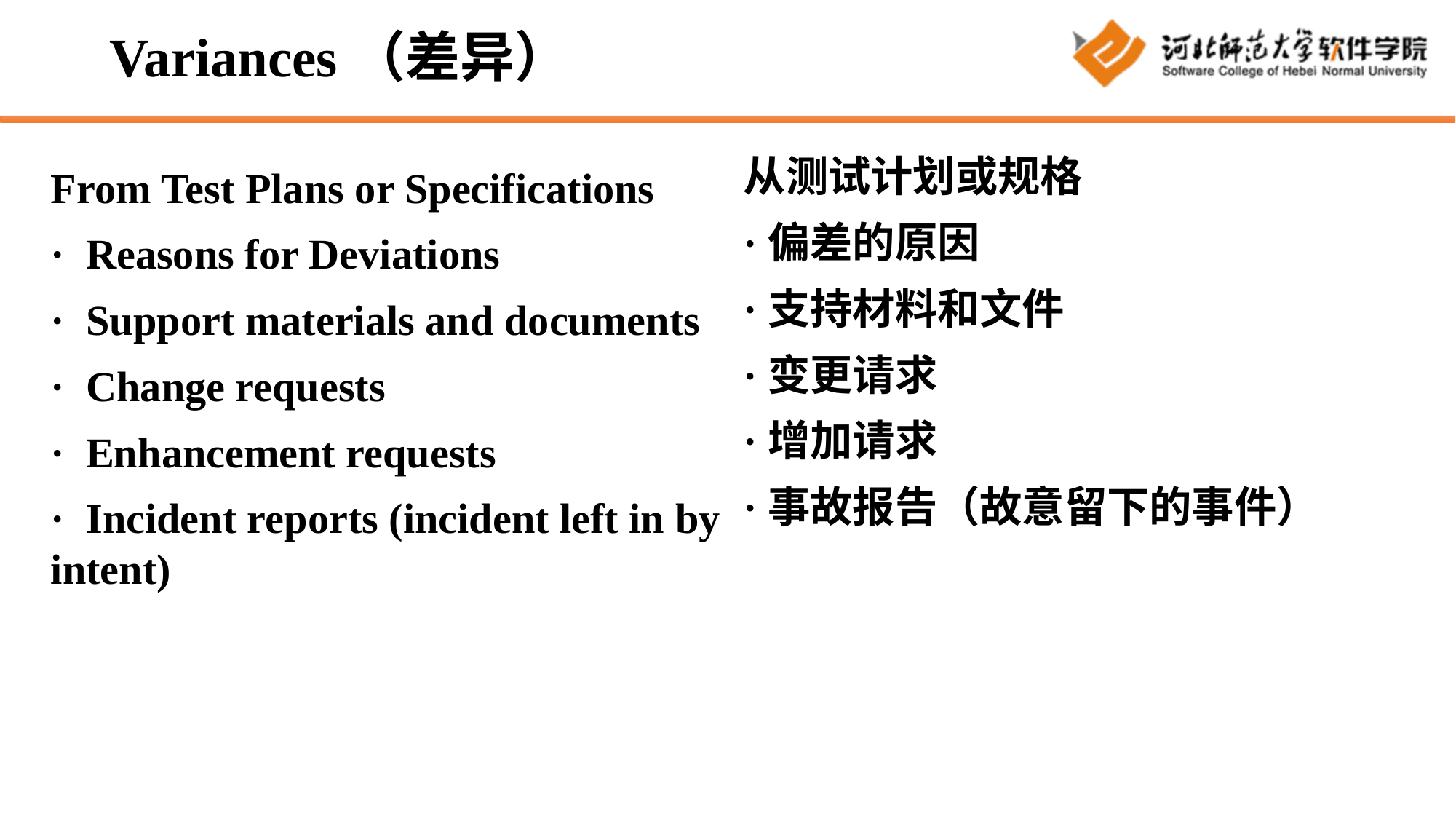

# Variances（差异）
从测试计划或规格
·偏差的原因
·支持材料和文件
·变更请求
·增加请求
·事故报告（故意留下的事件）
From Test Plans or Specifications
·  Reasons for Deviations
·  Support materials and documents
·  Change requests
·  Enhancement requests
·  Incident reports (incident left in by intent)